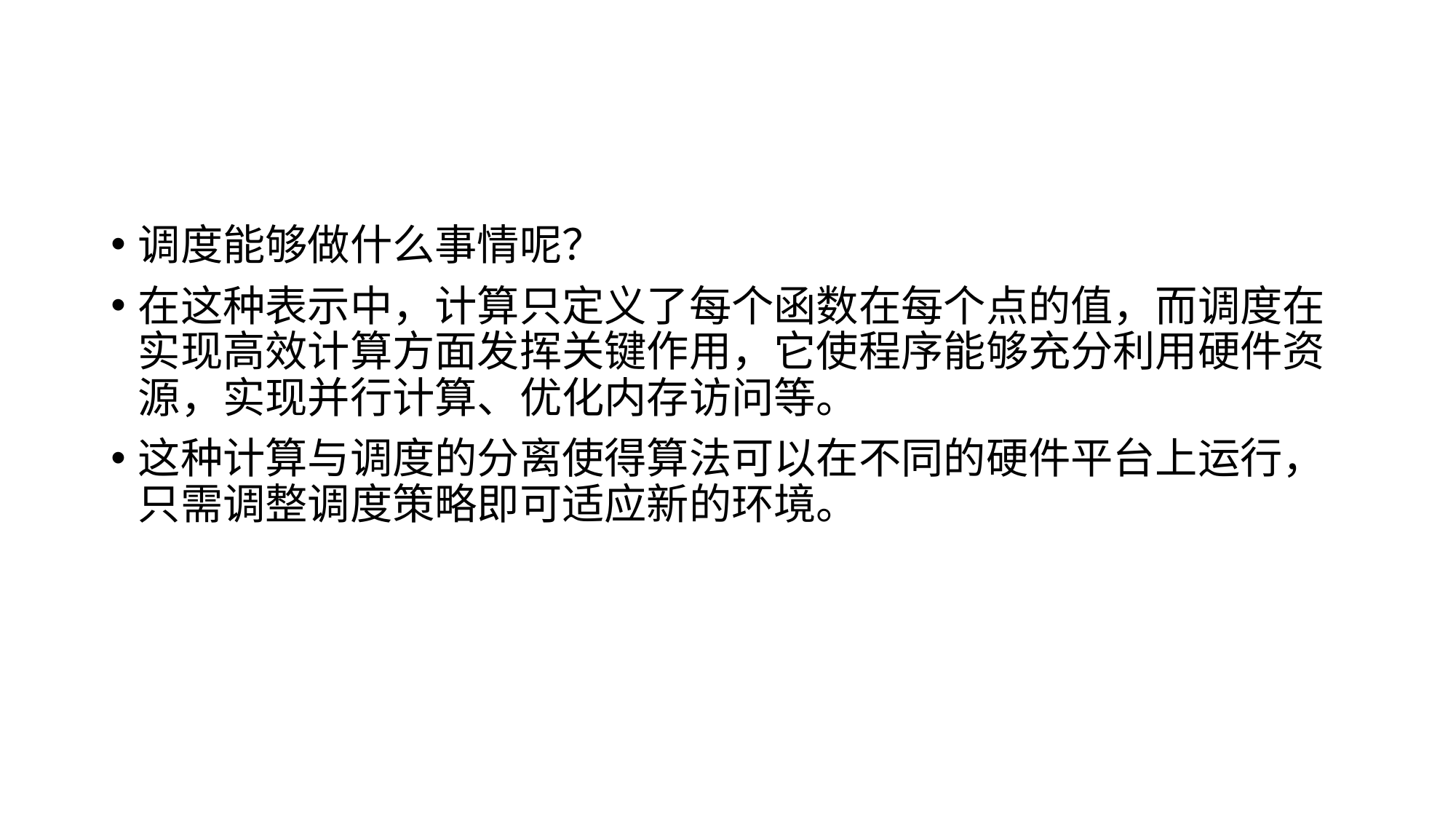

#
调度能够做什么事情呢？
在这种表示中，计算只定义了每个函数在每个点的值，而调度在实现高效计算方面发挥关键作用，它使程序能够充分利用硬件资源，实现并行计算、优化内存访问等。
这种计算与调度的分离使得算法可以在不同的硬件平台上运行，只需调整调度策略即可适应新的环境。